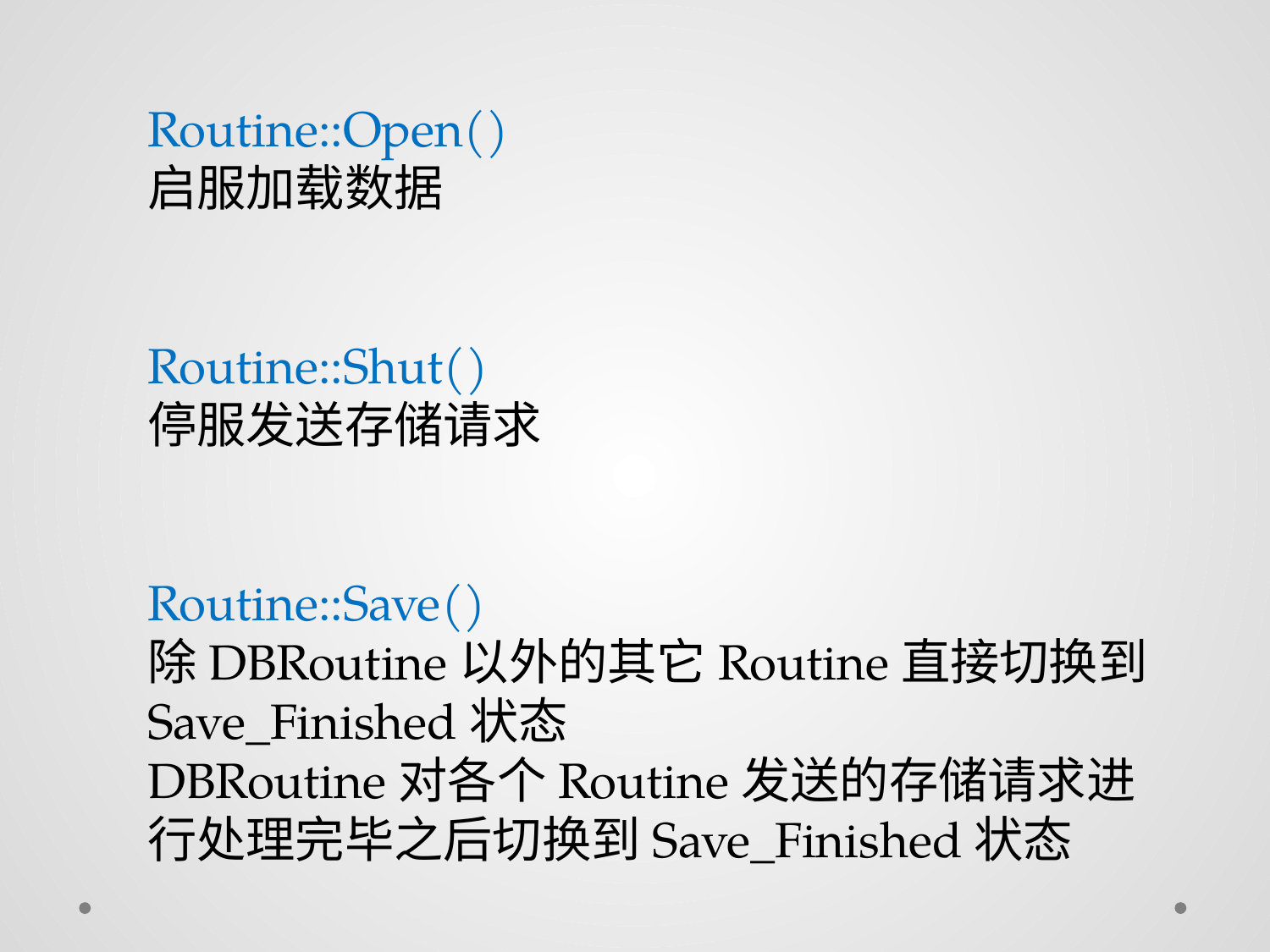

Routine::Open()
启服加载数据

Routine::Shut()
停服发送存储请求

Routine::Save()
除DBRoutine以外的其它Routine直接切换到Save_Finished状态
DBRoutine对各个Routine发送的存储请求进行处理完毕之后切换到Save_Finished状态